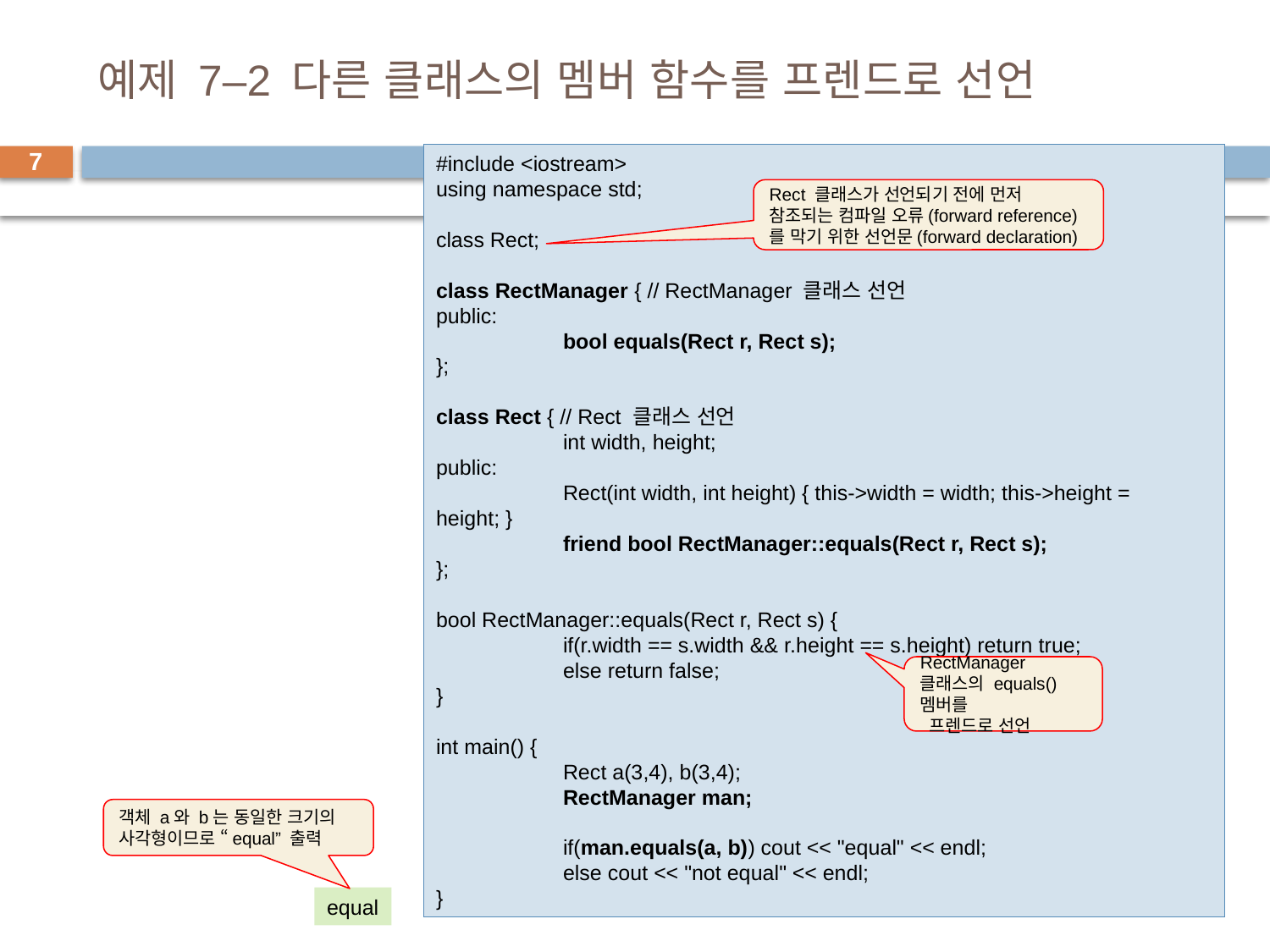

# 예제 7–2 다른 클래스의 멤버 함수를 프렌드로 선언
7
#include <iostream>
using namespace std;

class Rect;

class RectManager { // RectManager 클래스 선언
public:
	bool equals(Rect r, Rect s);
};

class Rect { // Rect 클래스 선언
	int width, height;
public:
	Rect(int width, int height) { this->width = width; this->height = height; }
	friend bool RectManager::equals(Rect r, Rect s);
};

bool RectManager::equals(Rect r, Rect s) {
	if(r.width == s.width && r.height == s.height) return true;
	else return false;
}

int main() {
	Rect a(3,4), b(3,4);
	RectManager man;

	if(man.equals(a, b)) cout << "equal" << endl;
	else cout << "not equal" << endl;
}
Rect 클래스가 선언되기 전에 먼저 참조되는 컴파일 오류(forward reference)를 막기 위한 선언문(forward declaration)
RectManager 클래스의 equals() 멤버를
 프렌드로 선언
객체 a와 b는 동일한 크기의 사각형이므로 “equal” 출력
equal